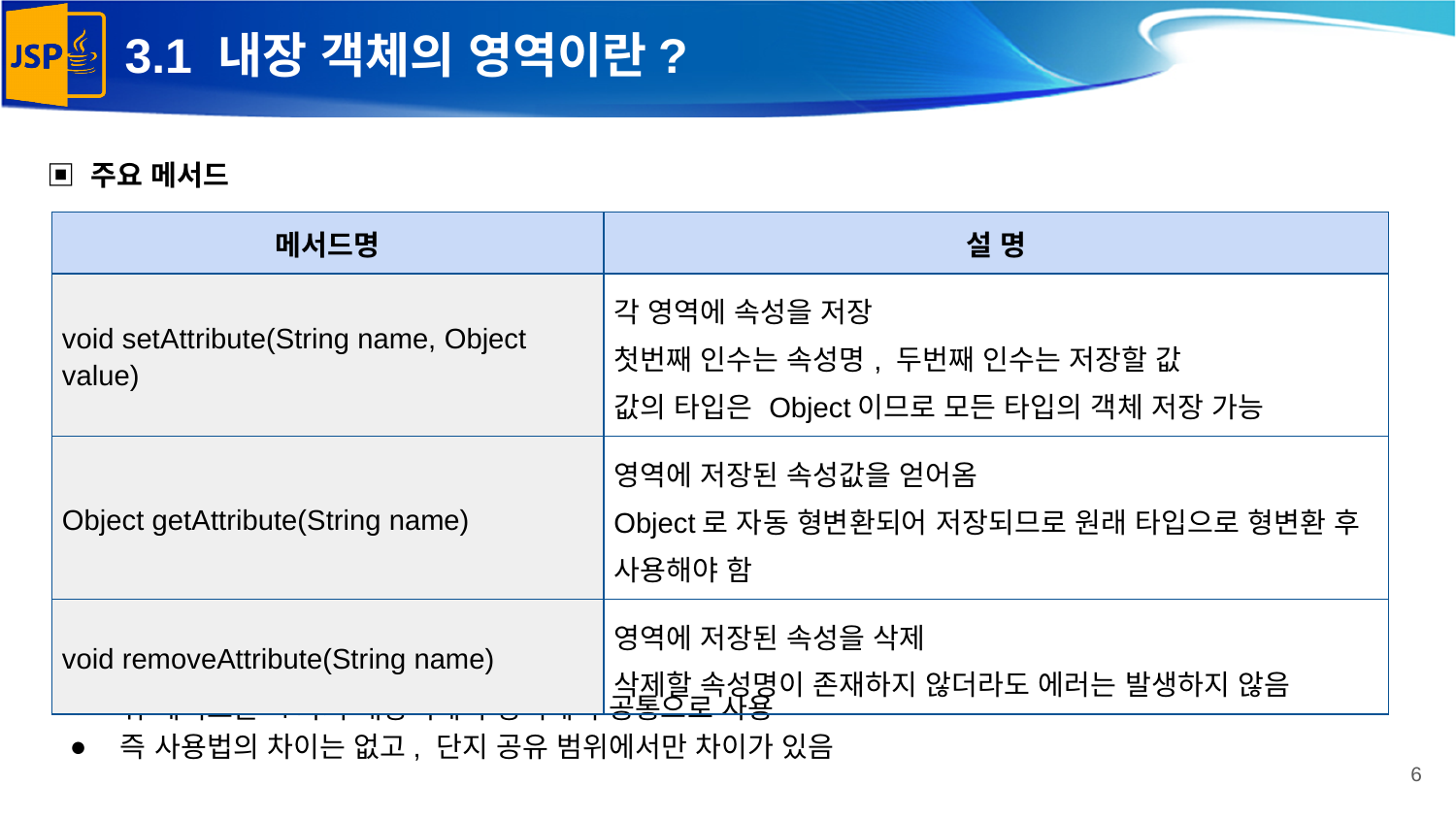

# 3.1 내장 객체의 영역이란?
▣ 주요 메서드

위 메서드는 4가지 내장객체의 영역에서 공통으로 사용
즉 사용법의 차이는 없고, 단지 공유 범위에서만 차이가 있음
| 메서드명 | 설 명 |
| --- | --- |
| void setAttribute(String name, Object value) | 각 영역에 속성을 저장 첫번째 인수는 속성명, 두번째 인수는 저장할 값 값의 타입은 Object이므로 모든 타입의 객체 저장 가능 |
| Object getAttribute(String name) | 영역에 저장된 속성값을 얻어옴 Object로 자동 형변환되어 저장되므로 원래 타입으로 형변환 후 사용해야 함 |
| void removeAttribute(String name) | 영역에 저장된 속성을 삭제 삭제할 속성명이 존재하지 않더라도 에러는 발생하지 않음 |
6